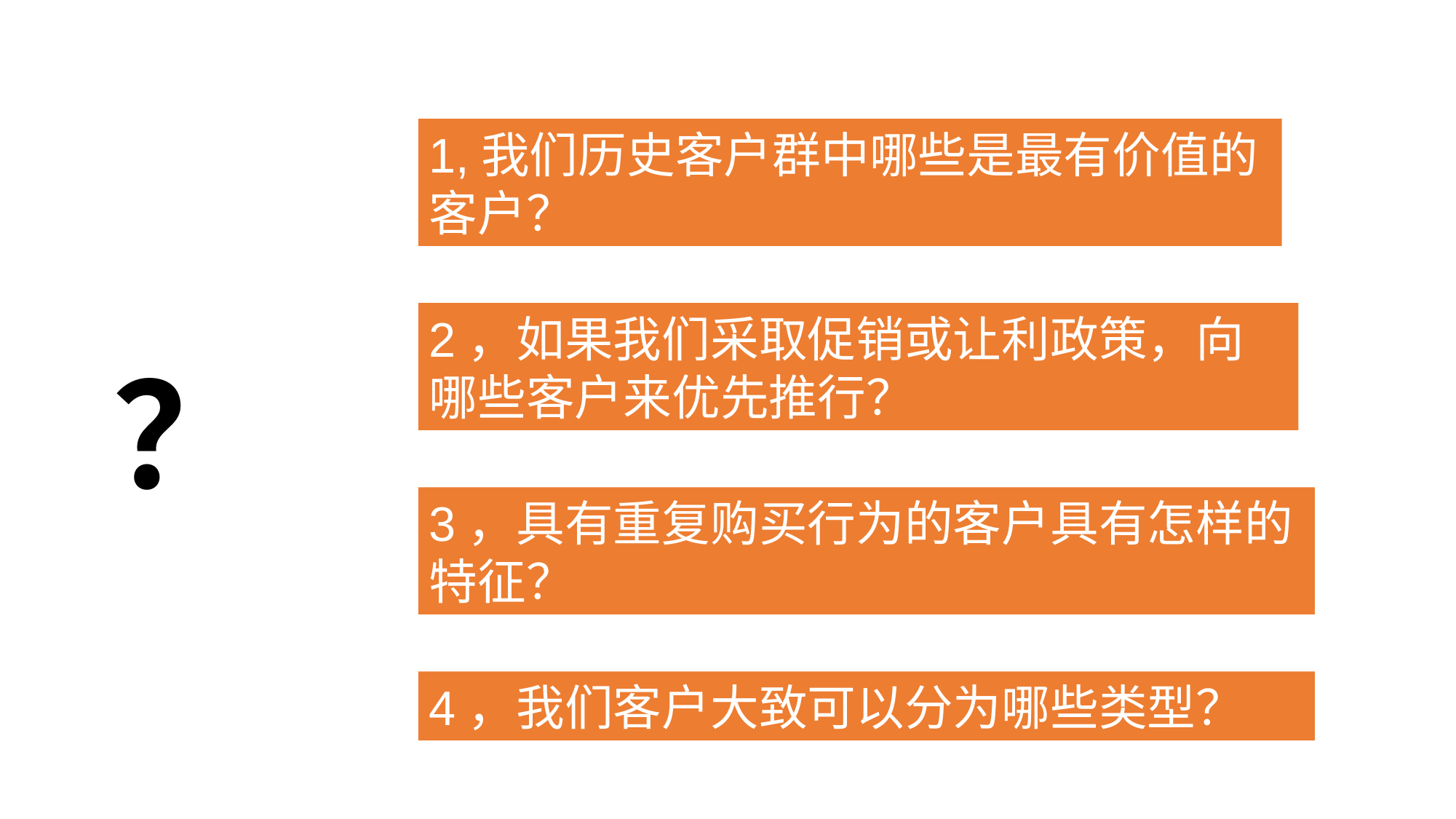

1,我们历史客户群中哪些是最有价值的客户？
2，如果我们采取促销或让利政策，向哪些客户来优先推行？
3，具有重复购买行为的客户具有怎样的特征？
4，我们客户大致可以分为哪些类型？
？